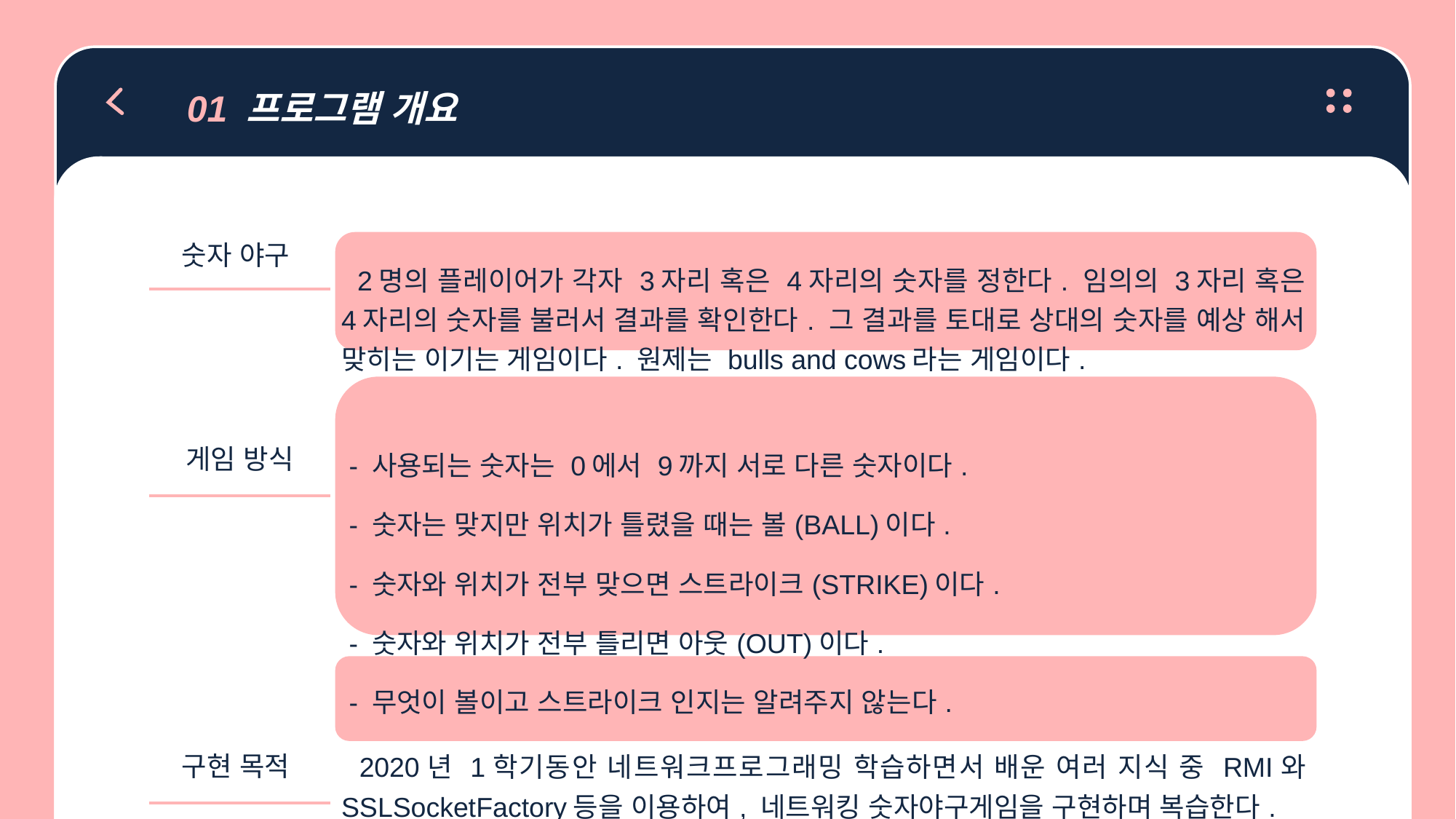

01 프로그램 개요

| 숫자 야구 | 2명의 플레이어가 각자 3자리 혹은 4자리의 숫자를 정한다. 임의의 3자리 혹은 4자리의 숫자를 불러서 결과를 확인한다. 그 결과를 토대로 상대의 숫자를 예상 해서 맞히는 이기는 게임이다. 원제는 bulls and cows라는 게임이다. |
| --- | --- |
|  |  |
| 게임 방식 | - 사용되는 숫자는 0에서 9까지 서로 다른 숫자이다. - 숫자는 맞지만 위치가 틀렸을 때는 볼(BALL)이다. - 숫자와 위치가 전부 맞으면 스트라이크(STRIKE)이다. - 숫자와 위치가 전부 틀리면 아웃(OUT)이다. - 무엇이 볼이고 스트라이크 인지는 알려주지 않는다. |
|  |  |
| 구현 목적 | 2020년 1학기동안 네트워크프로그래밍 학습하면서 배운 여러 지식 중 RMI와 SSLSocketFactory등을 이용하여, 네트워킹 숫자야구게임을 구현하며 복습한다. |
|  |  |